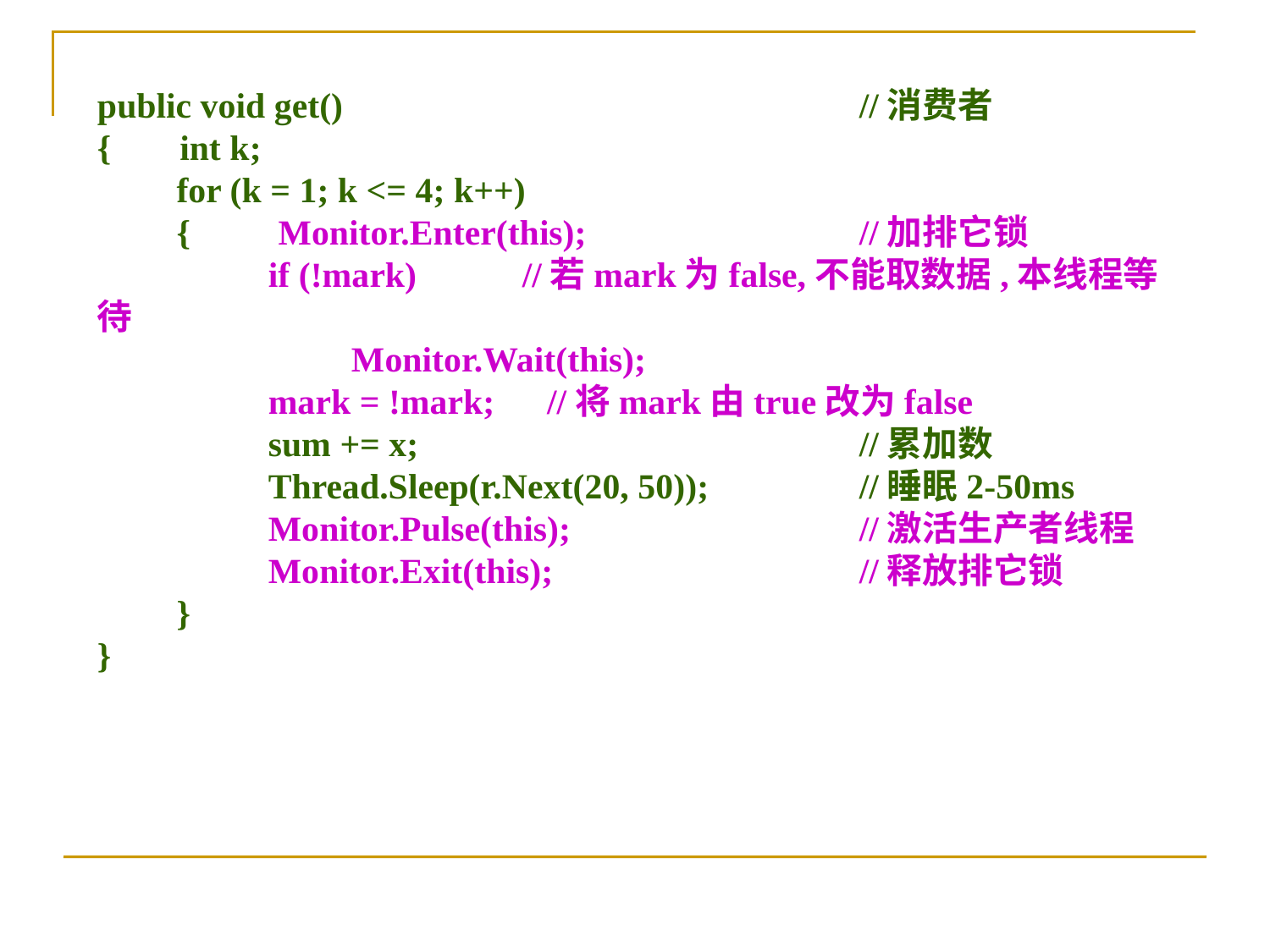

public void get()					//消费者
{　  int k;
　　for (k = 1; k <= 4; k++)
　　{　　Monitor.Enter(this);			//加排它锁
	　if (!mark)	　//若mark为false,不能取数据,本线程等待
		Monitor.Wait(this);
	　mark = !mark;　//将mark由true改为false
	　sum += x;				//累加数
	　Thread.Sleep(r.Next(20, 50));		//睡眠2-50ms
	　Monitor.Pulse(this);			//激活生产者线程
	　Monitor.Exit(this);			//释放排它锁
　　}
}